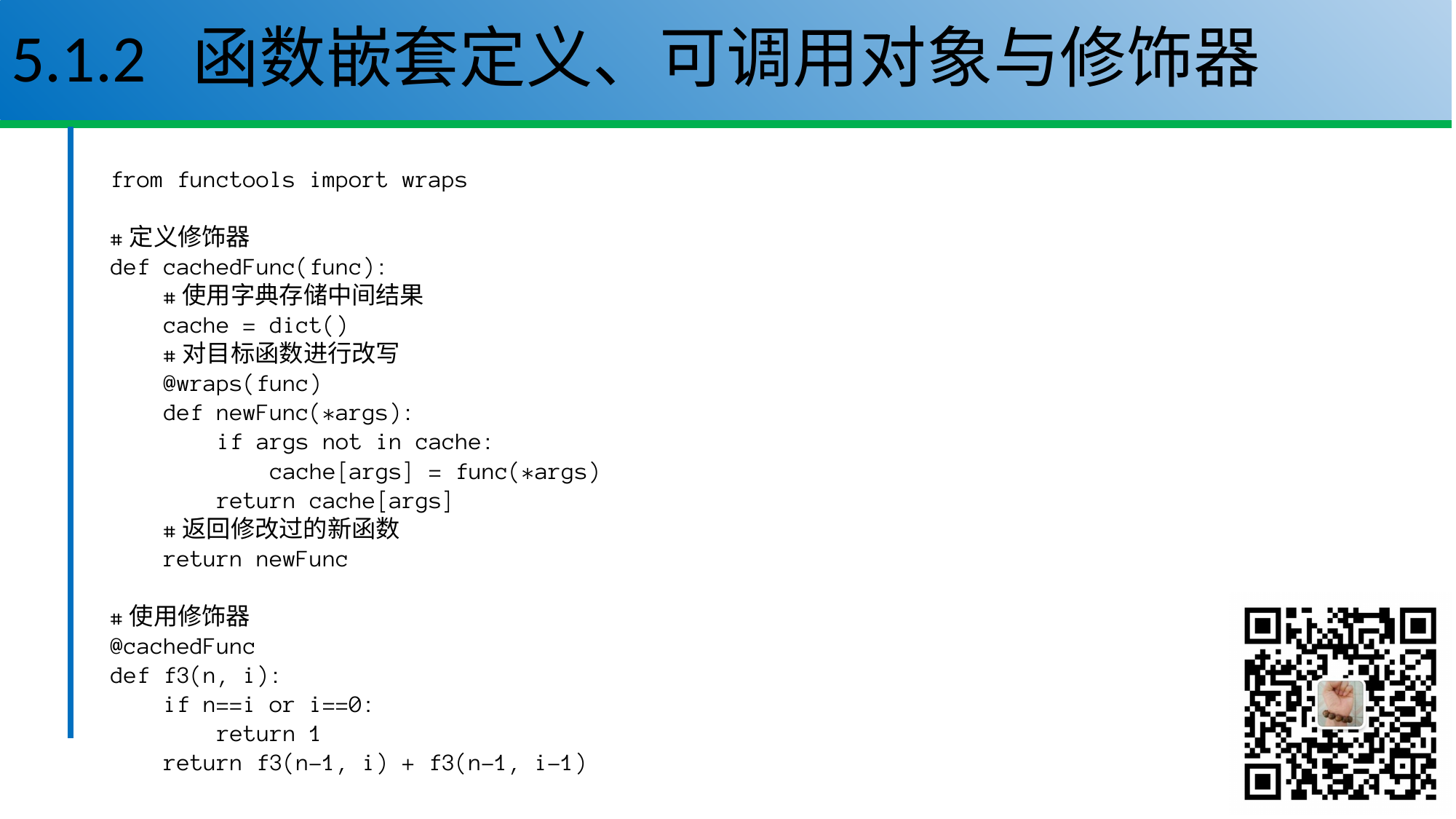

# 5.1.2  函数嵌套定义、可调用对象与修饰器
from functools import wraps

#定义修饰器
def cachedFunc(func):
    #使用字典存储中间结果
    cache = dict()
    #对目标函数进行改写
    @wraps(func)
    def newFunc(*args):
        if args not in cache:
            cache[args] = func(*args)
        return cache[args]
    #返回修改过的新函数
    return newFunc

#使用修饰器
@cachedFunc
def f3(n, i):
    if n==i or i==0:
        return 1
    return f3(n-1, i) + f3(n-1, i-1)
17